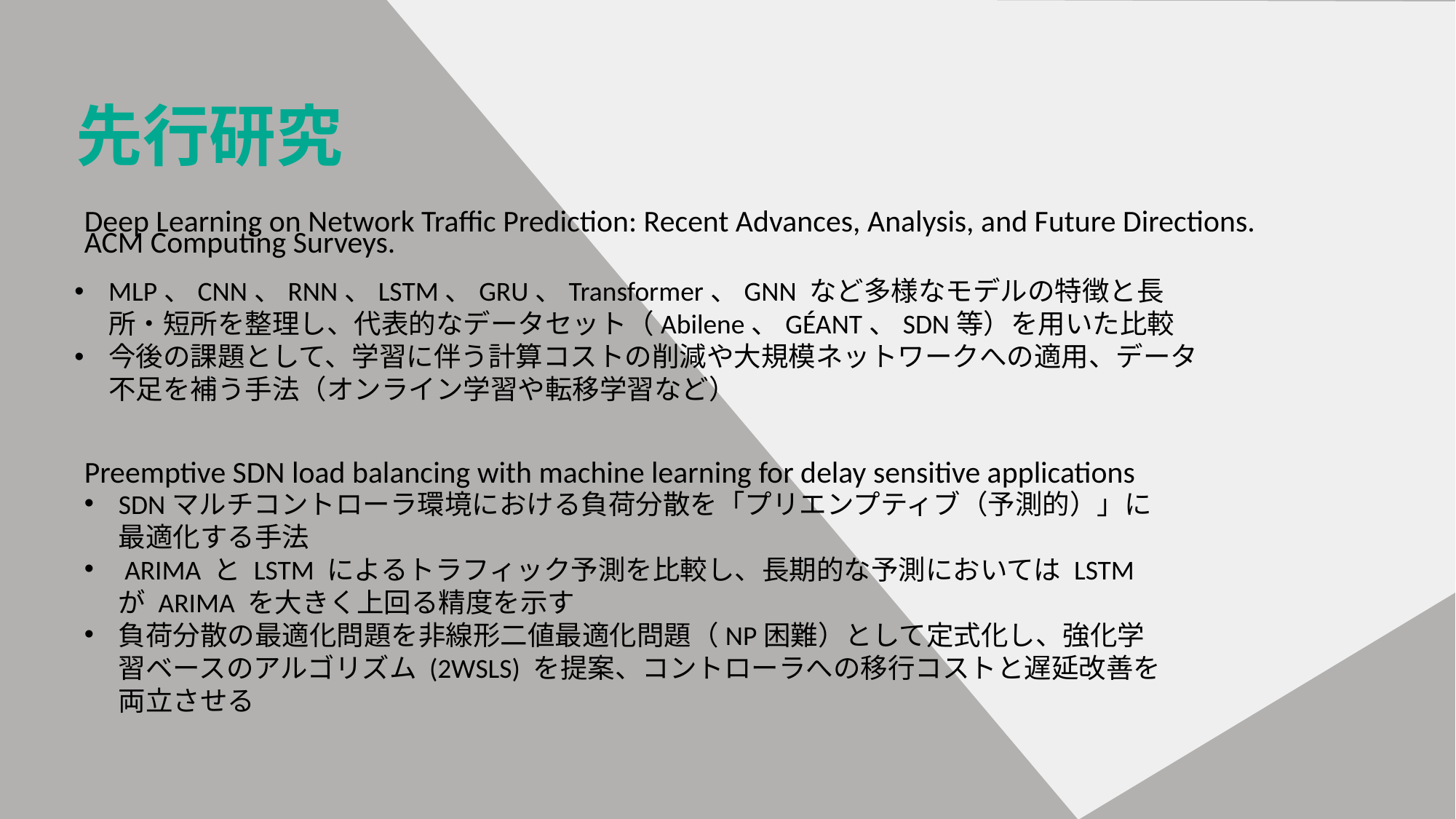

先行研究
Deep Learning on Network Traffic Prediction: Recent Advances, Analysis, and Future Directions.
ACM Computing Surveys.
MLP、CNN、RNN、LSTM、GRU、Transformer、GNN など多様なモデルの特徴と長所・短所を整理し、代表的なデータセット（Abilene、GÉANT、SDN等）を用いた比較
今後の課題として、学習に伴う計算コストの削減や大規模ネットワークへの適用、データ不足を補う手法（オンライン学習や転移学習など）
Preemptive SDN load balancing with machine learning for delay sensitive applications
SDNマルチコントローラ環境における負荷分散を「プリエンプティブ（予測的）」に最適化する手法
 ARIMA と LSTM によるトラフィック予測を比較し、長期的な予測においては LSTM が ARIMA を大きく上回る精度を示す
負荷分散の最適化問題を非線形二値最適化問題（NP困難）として定式化し、強化学習ベースのアルゴリズム (2WSLS) を提案、コントローラへの移行コストと遅延改善を両立させる